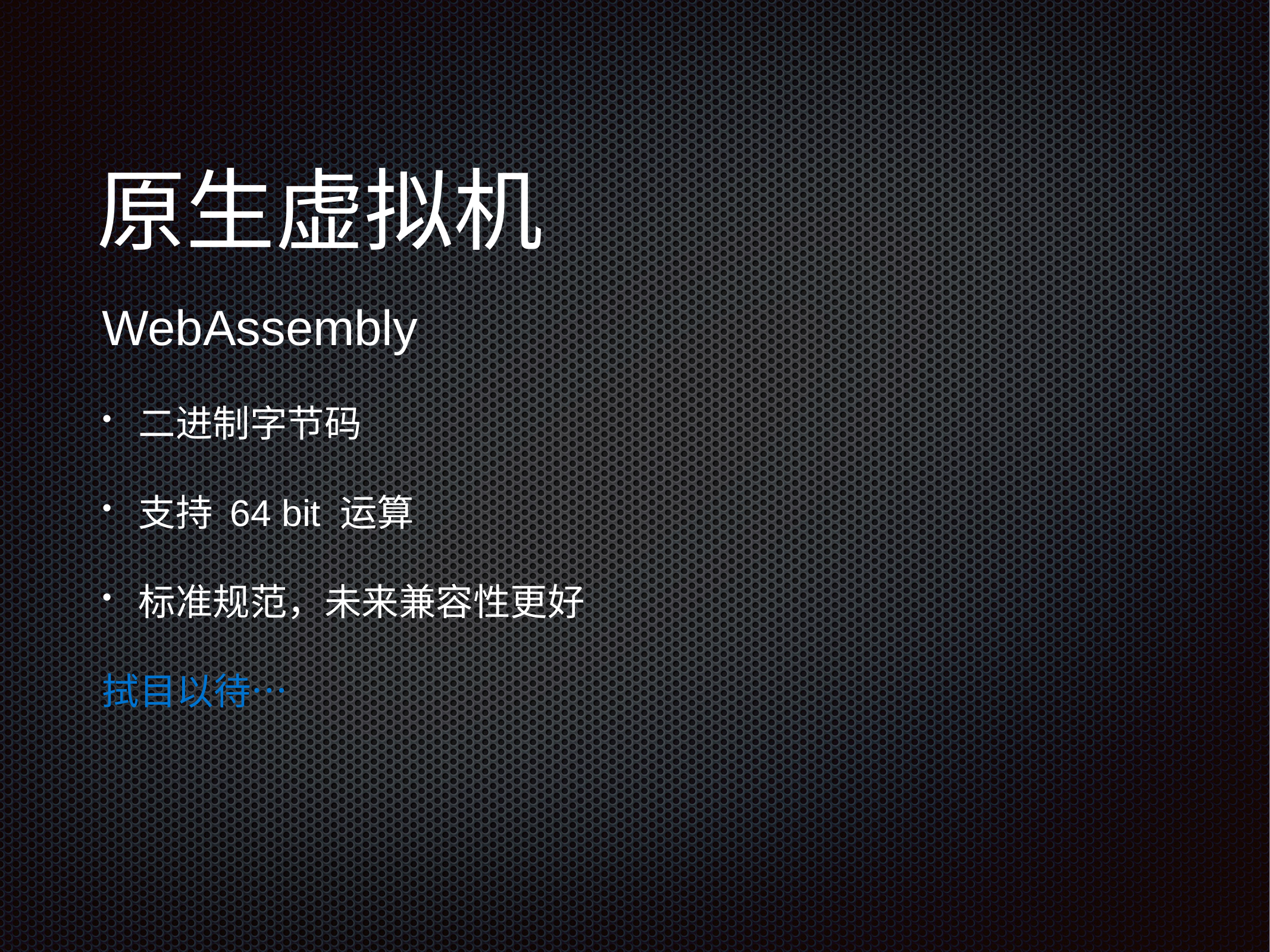

# 原生虚拟机
WebAssembly
二进制字节码
支持 64 bit 运算
标准规范，未来兼容性更好
拭目以待…